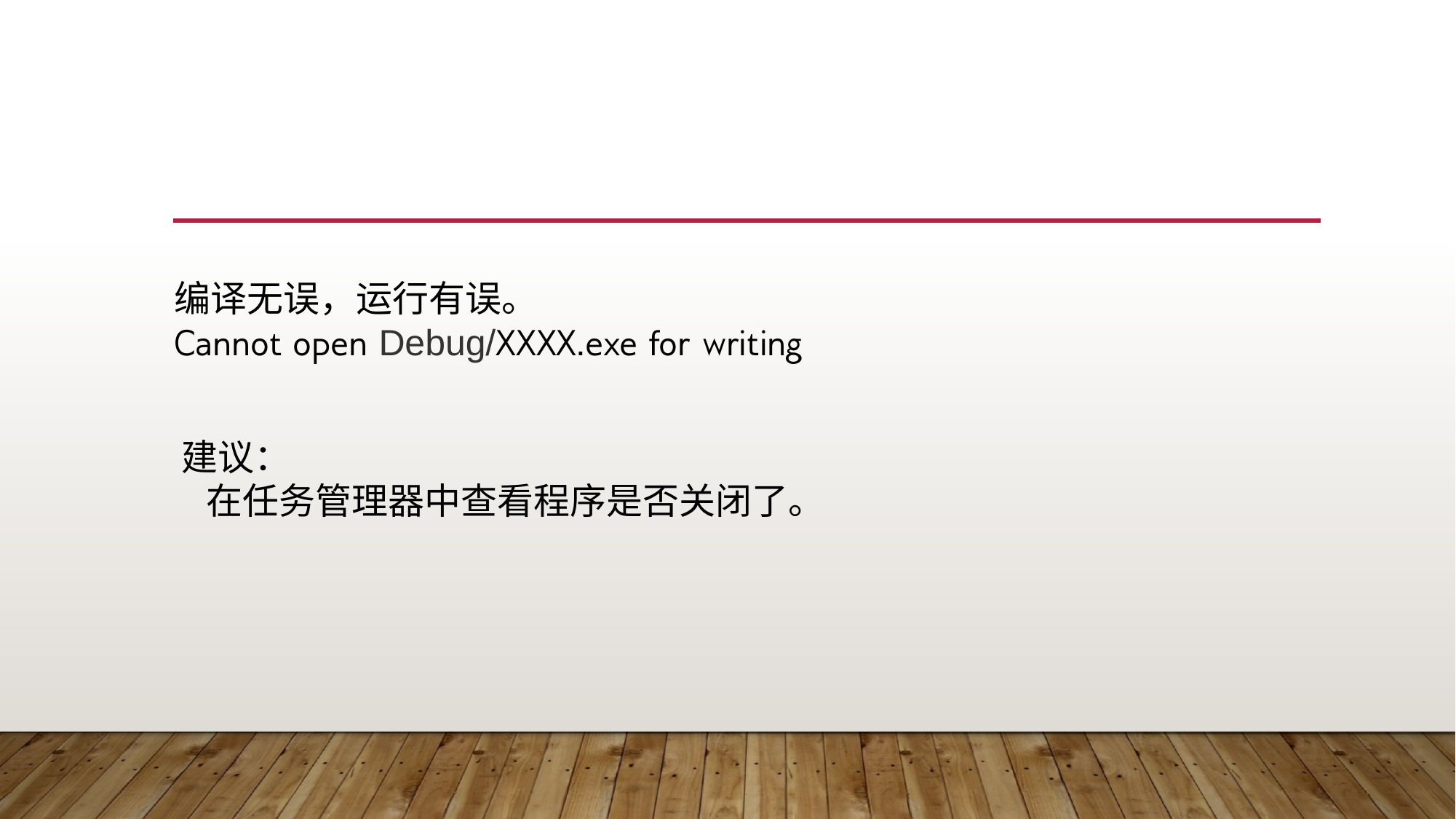

3
编译无误，运行有误。
Cannot open Debug/XXXX.exe for writing
建议：
  在任务管理器中查看程序是否关闭了。